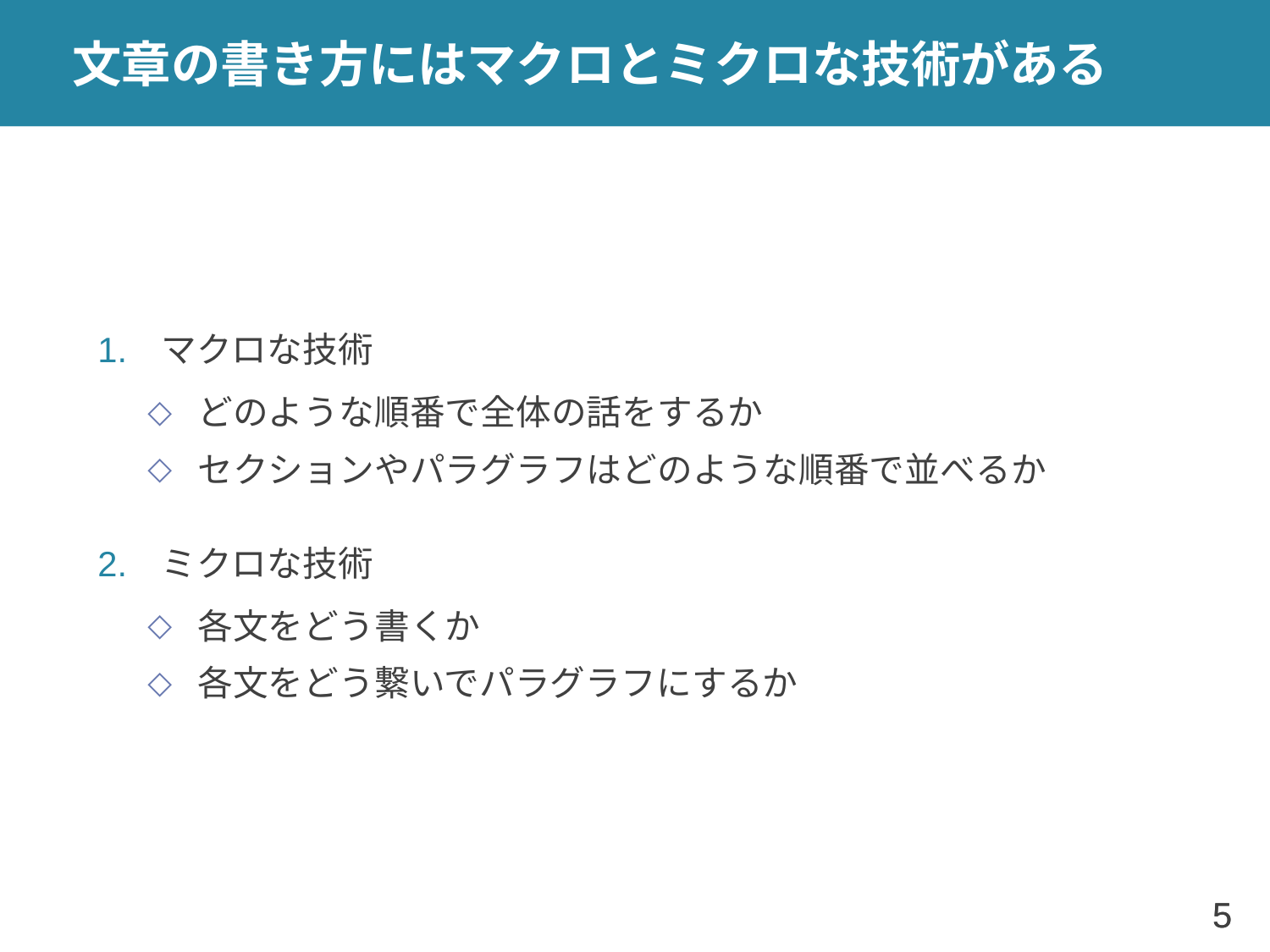

# 文章の書き方にはマクロとミクロな技術がある
マクロな技術
どのような順番で全体の話をするか
セクションやパラグラフはどのような順番で並べるか
ミクロな技術
各文をどう書くか
各文をどう繋いでパラグラフにするか